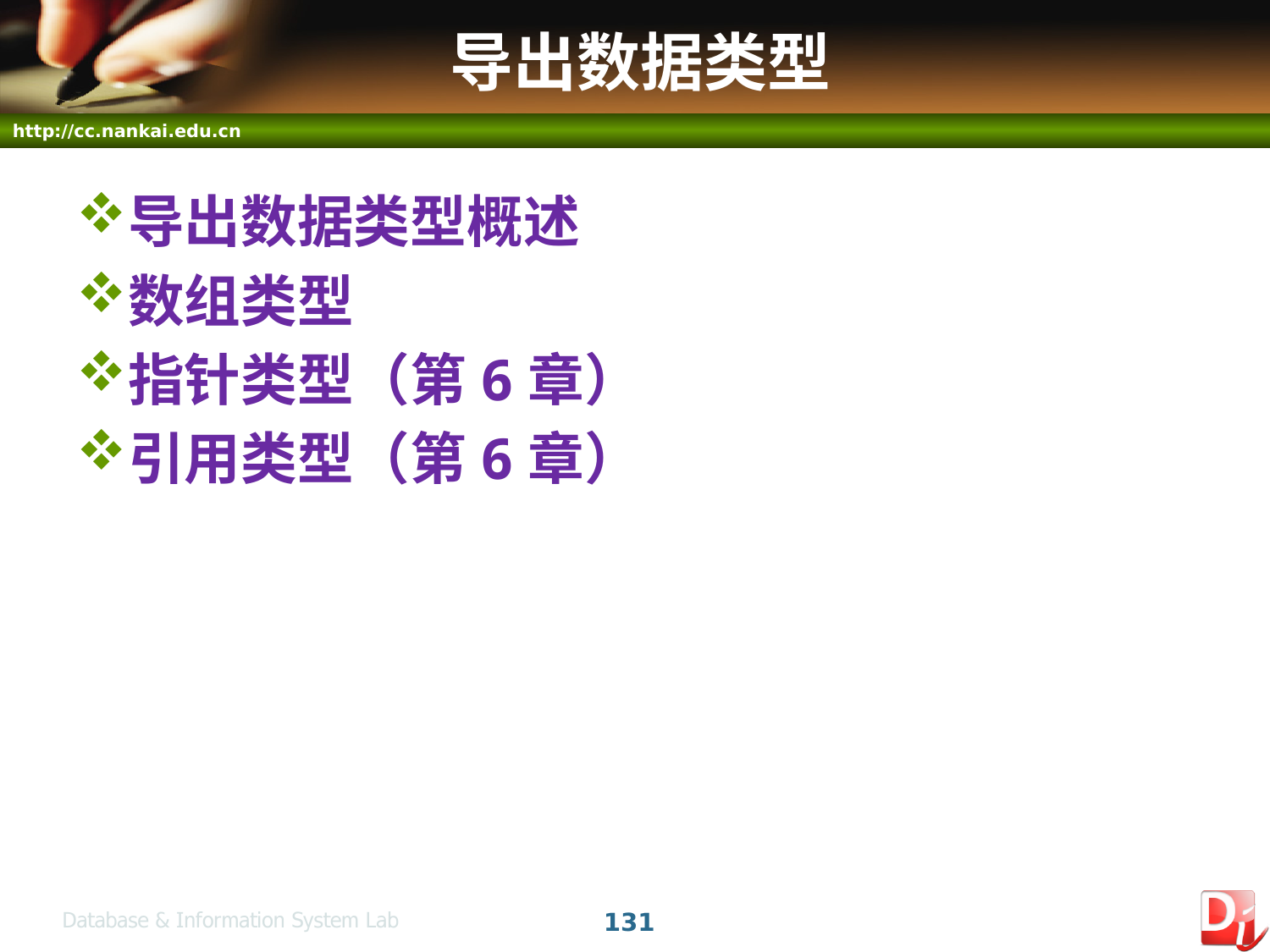

# 导出数据类型
导出数据类型概述
数组类型
指针类型（第6章）
引用类型（第6章）
131
Database & Information System Lab